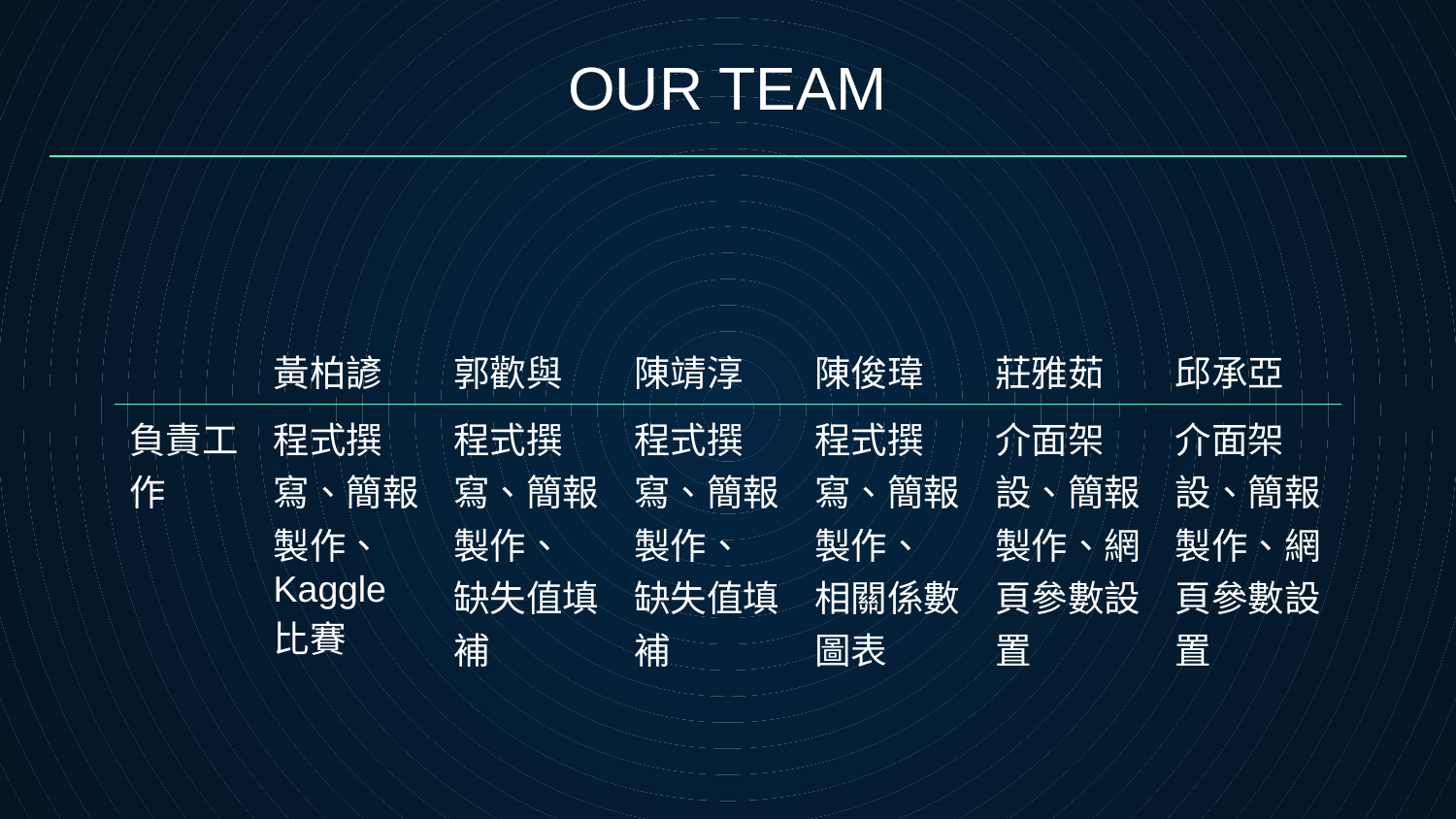

# OUR TEAM
|  | 黃柏諺 | 郭歡與 | 陳靖淳 | 陳俊瑋 | 莊雅茹 | 邱承亞 |
| --- | --- | --- | --- | --- | --- | --- |
| 負責工作 | 程式撰寫、簡報製作、 Kaggle比賽 | 程式撰寫、簡報製作、 缺失值填補 | 程式撰寫、簡報製作、 缺失值填補 | 程式撰寫、簡報製作、 相關係數圖表 | 介面架設、簡報製作、網頁參數設置 | 介面架設、簡報製作、網頁參數設置 |